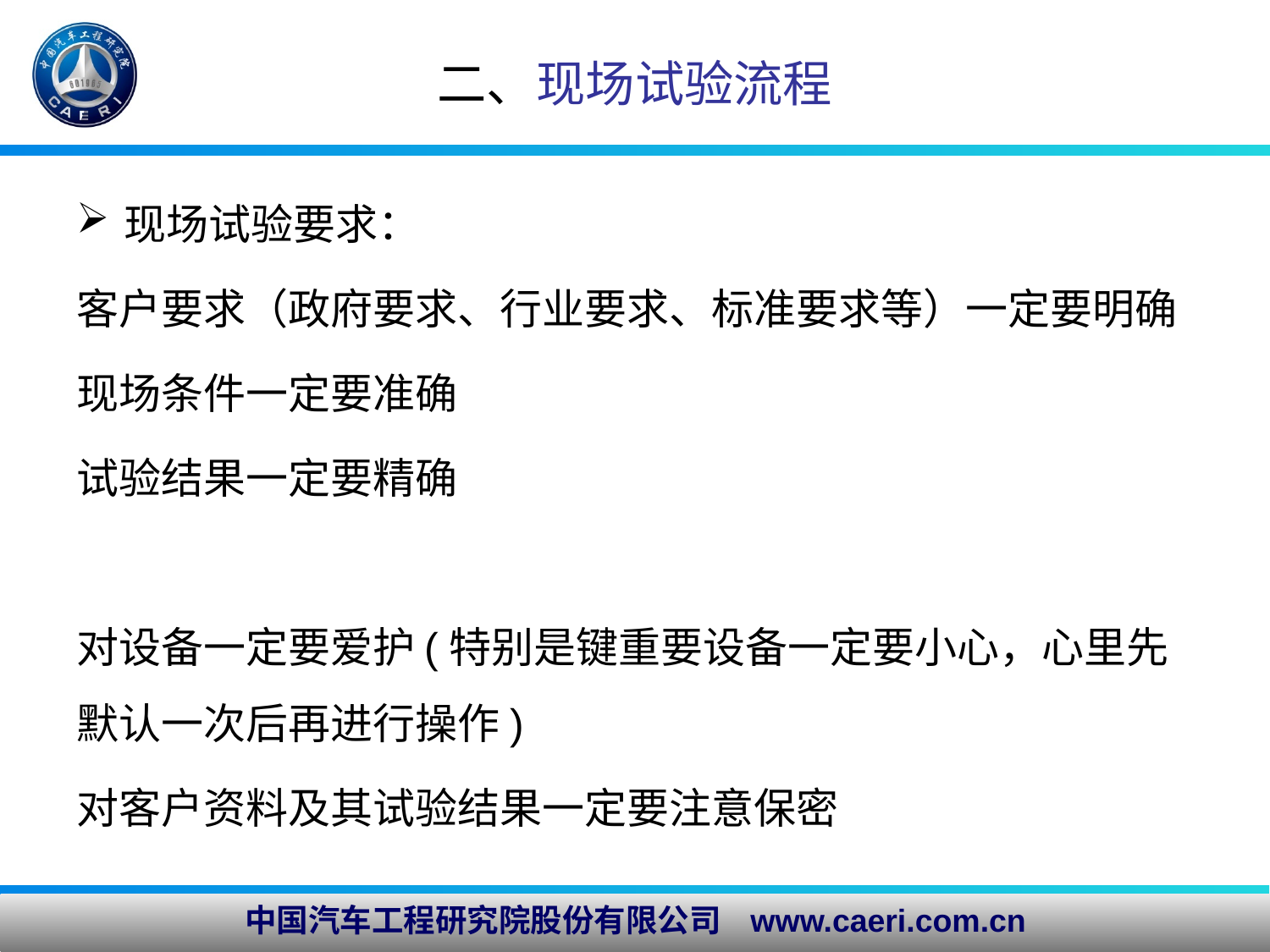

# 二、现场试验流程
现场试验要求：
客户要求（政府要求、行业要求、标准要求等）一定要明确
现场条件一定要准确
试验结果一定要精确

对设备一定要爱护(特别是键重要设备一定要小心，心里先默认一次后再进行操作)
对客户资料及其试验结果一定要注意保密